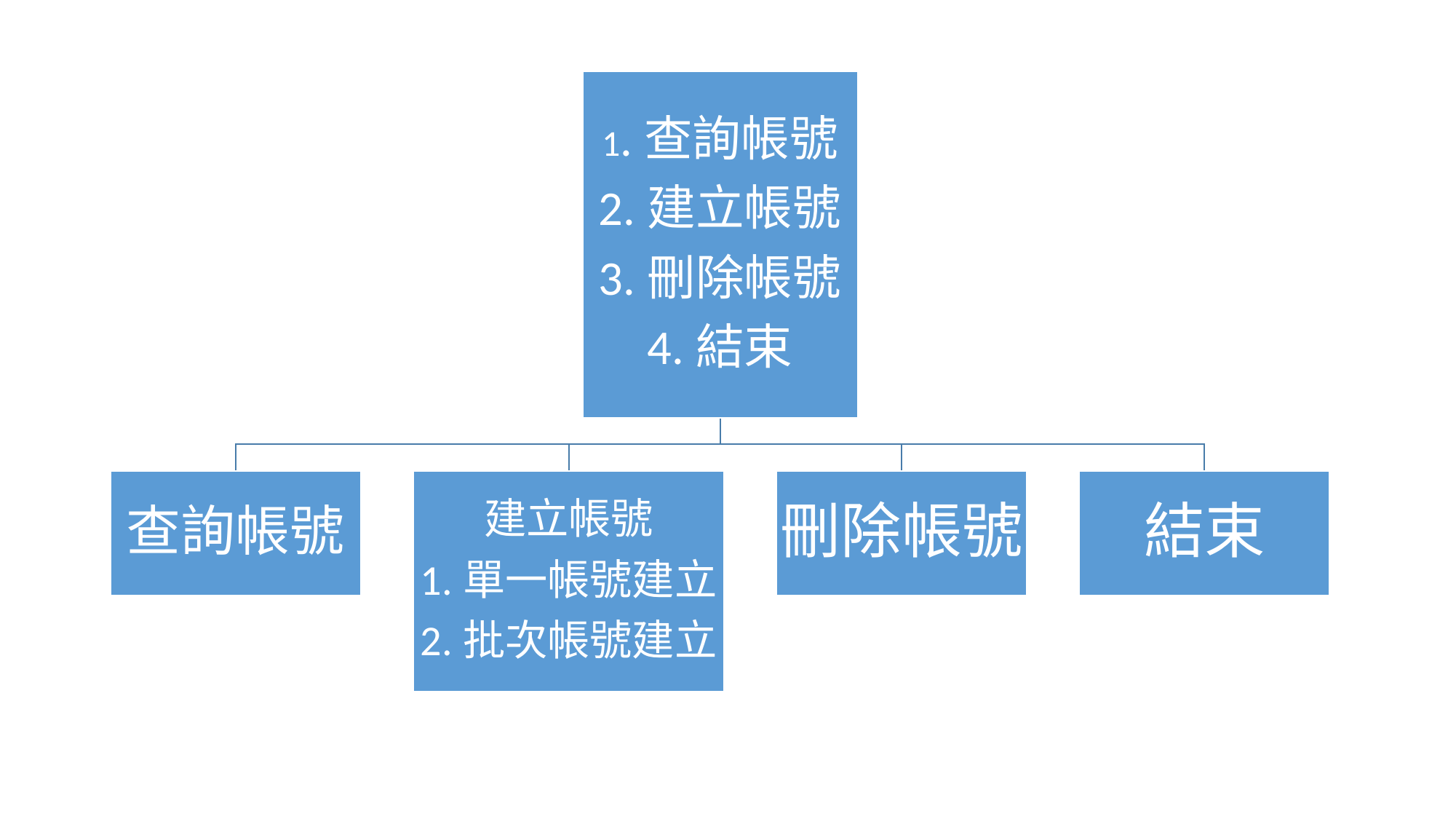

1.查詢帳號
2.建立帳號
3.刪除帳號
4.結束
查詢帳號
建立帳號
1.單一帳號建立
2.批次帳號建立
刪除帳號
結束